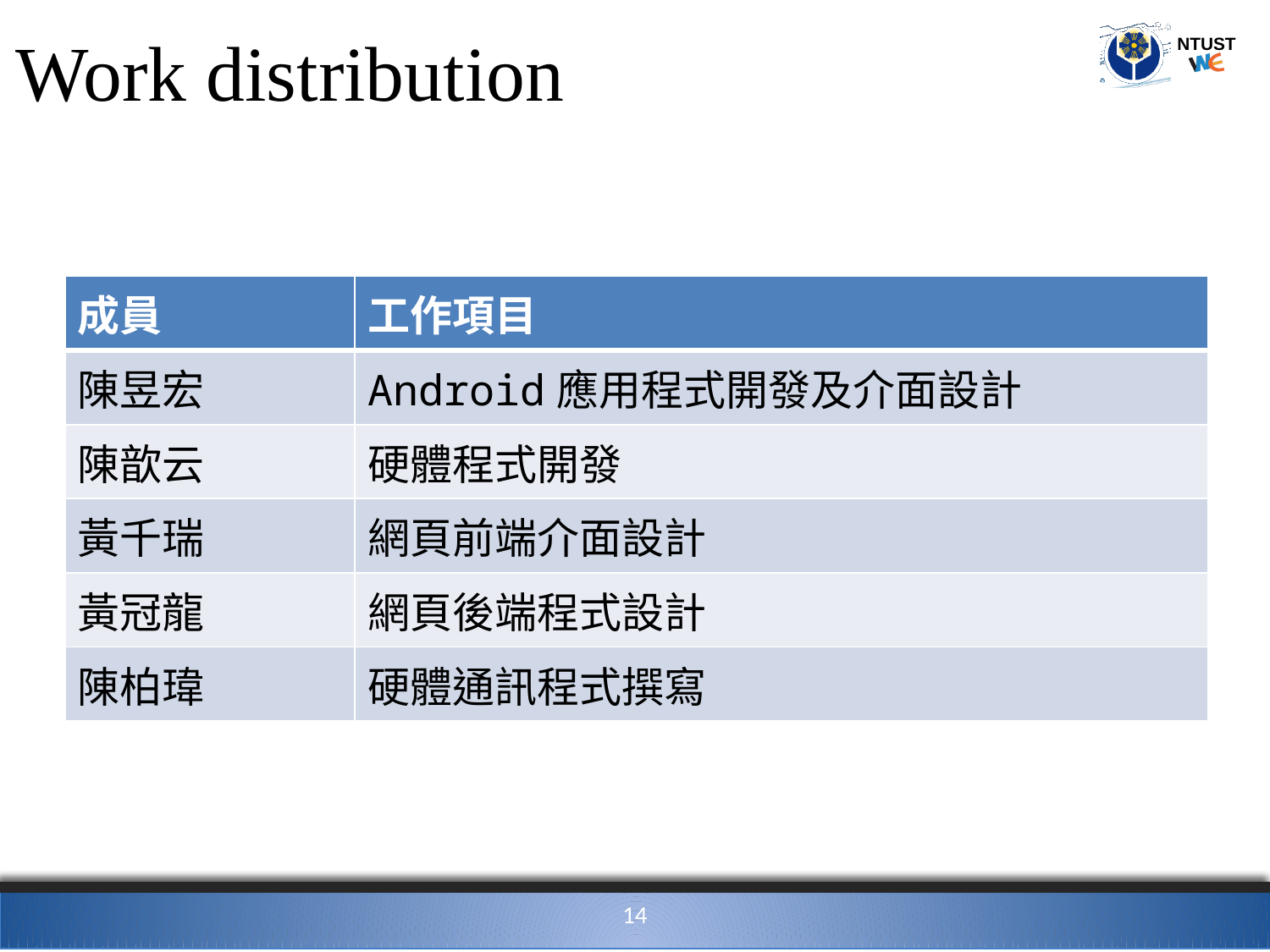

# Work distribution
| 成員 | 工作項目 |
| --- | --- |
| 陳昱宏 | Android應用程式開發及介面設計 |
| 陳歆云 | 硬體程式開發 |
| 黃千瑞 | 網頁前端介面設計 |
| 黃冠龍 | 網頁後端程式設計 |
| 陳柏瑋 | 硬體通訊程式撰寫 |